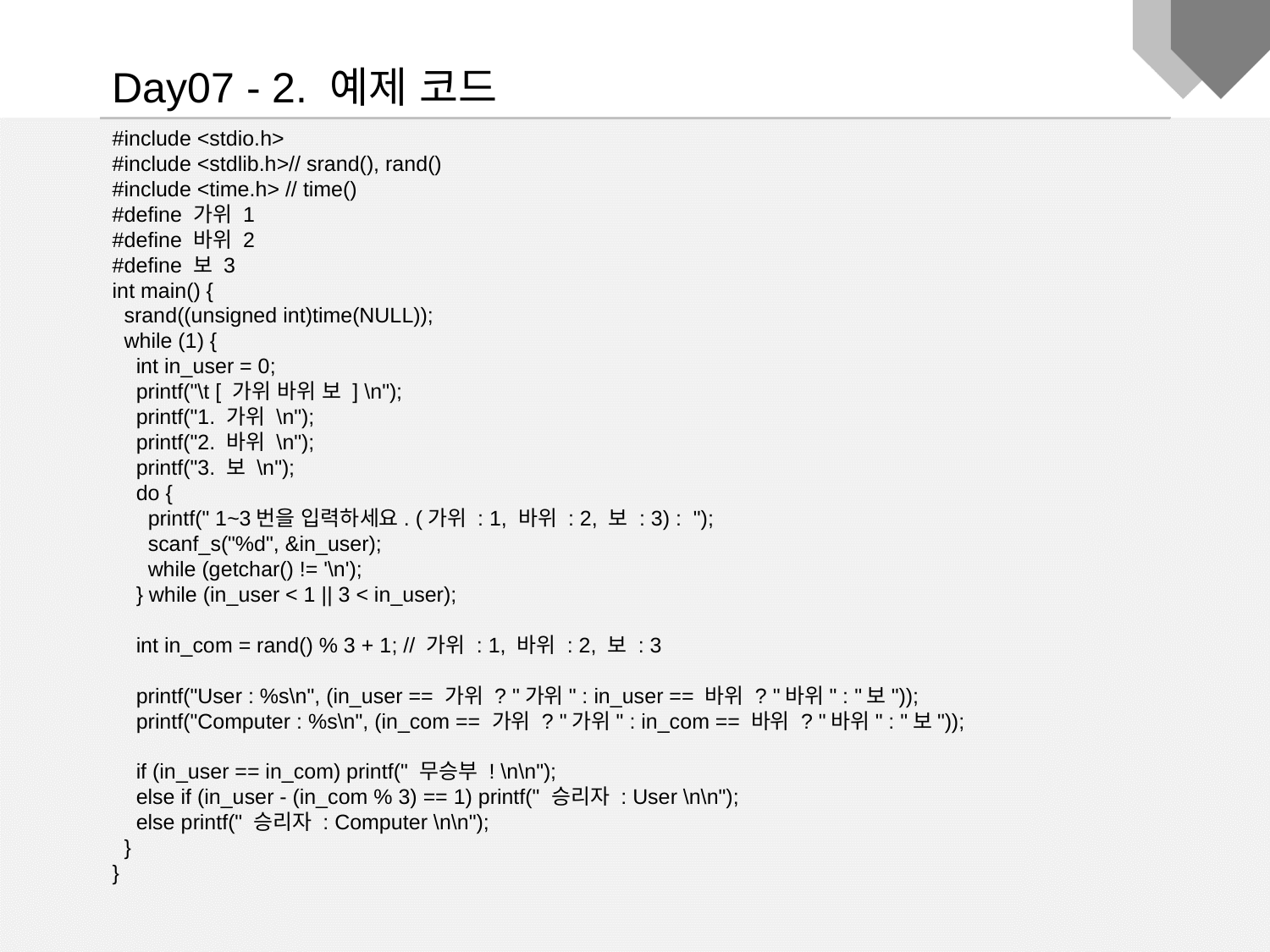

Day07 - 2. 예제 코드
#include <stdio.h>
#include <stdlib.h>// srand(), rand()
#include <time.h> // time()
#define 가위 1
#define 바위 2
#define 보 3
int main() {
  srand((unsigned int)time(NULL));
  while (1) {
    int in_user = 0;
    printf("\t [ 가위 바위 보 ] \n");
    printf("1. 가위 \n");
    printf("2. 바위 \n");
    printf("3. 보 \n");
    do {
      printf(" 1~3번을 입력하세요. (가위 : 1, 바위 : 2, 보 : 3) :  ");
      scanf_s("%d", &in_user);
      while (getchar() != '\n');
    } while (in_user < 1 || 3 < in_user);

    int in_com = rand() % 3 + 1; // 가위 : 1, 바위 : 2, 보 : 3

    printf("User : %s\n", (in_user == 가위 ? "가위" : in_user == 바위 ? "바위" : "보"));
    printf("Computer : %s\n", (in_com == 가위 ? "가위" : in_com == 바위 ? "바위" : "보"));

    if (in_user == in_com) printf(" 무승부 ! \n\n");
    else if (in_user - (in_com % 3) == 1) printf(" 승리자 : User \n\n");
    else printf(" 승리자 : Computer \n\n");
  }
}